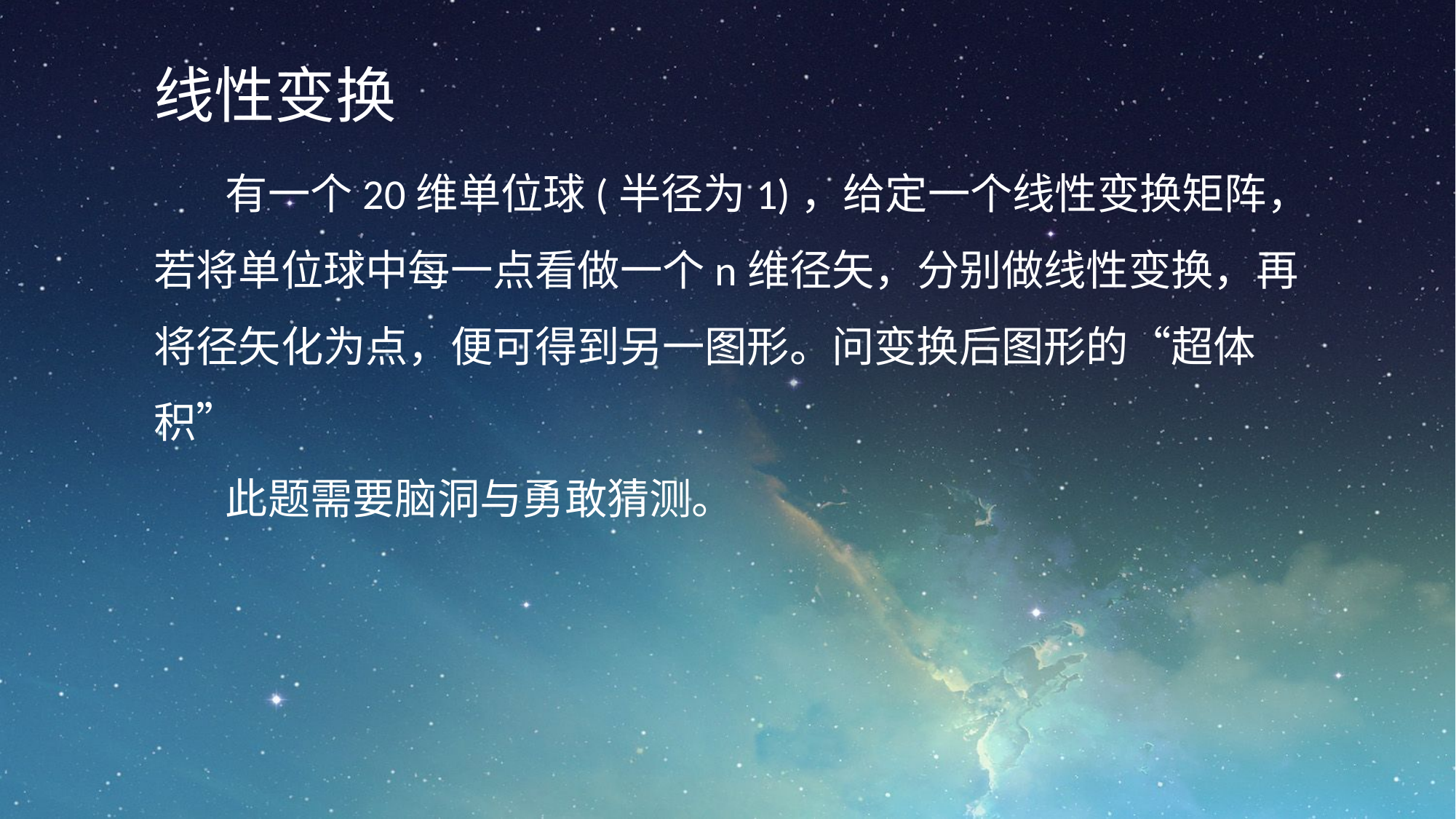

线性变换
有一个20维单位球(半径为1)，给定一个线性变换矩阵，若将单位球中每一点看做一个n维径矢，分别做线性变换，再将径矢化为点，便可得到另一图形。问变换后图形的“超体积”
此题需要脑洞与勇敢猜测。